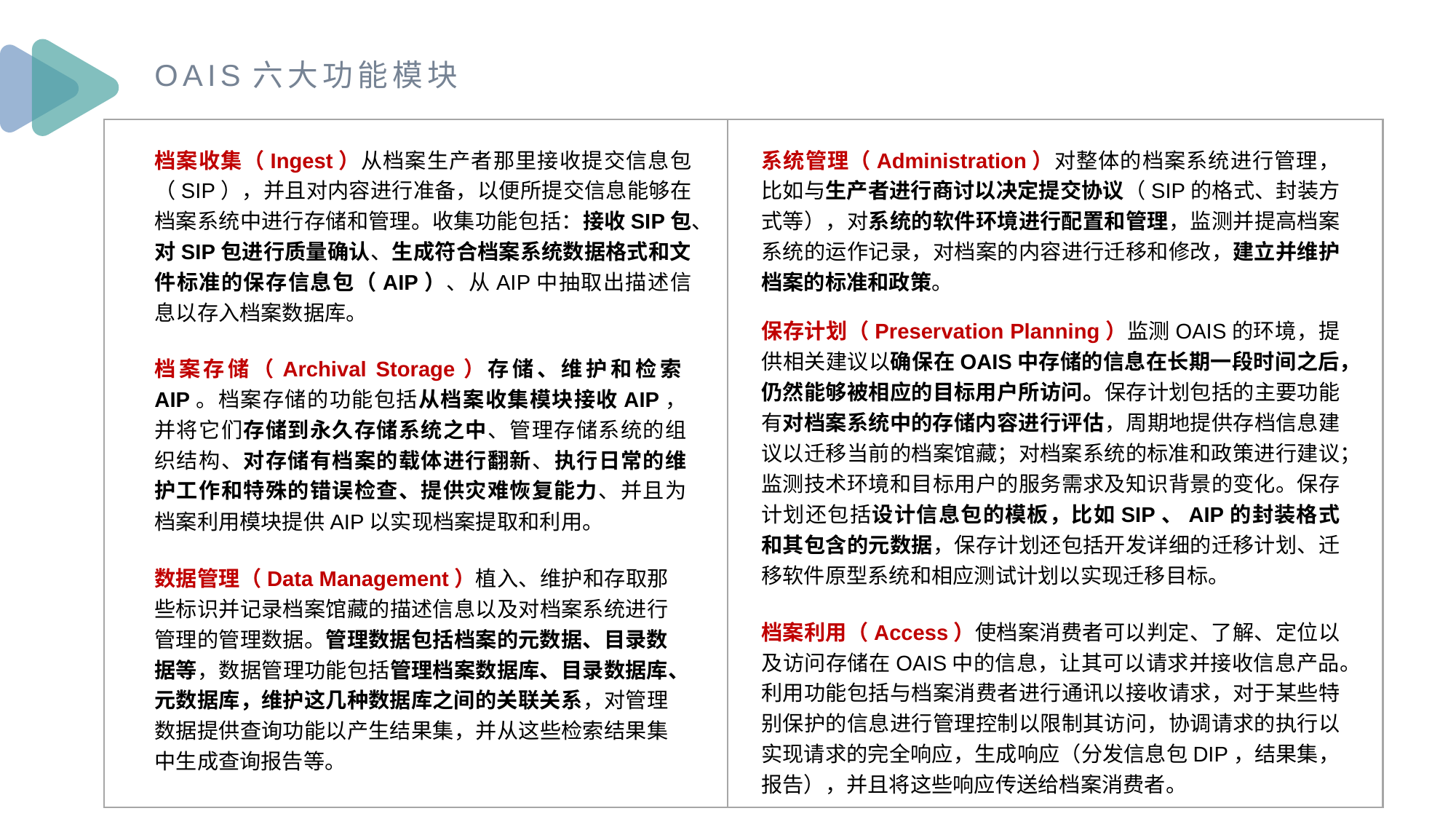

OAIS六大功能模块

档案收集（Ingest）从档案生产者那里接收提交信息包（SIP），并且对内容进行准备，以便所提交信息能够在档案系统中进行存储和管理。收集功能包括：接收SIP包、对SIP包进行质量确认、生成符合档案系统数据格式和文件标准的保存信息包（AIP）、从AIP中抽取出描述信息以存入档案数据库。
系统管理（Administration）对整体的档案系统进行管理，比如与生产者进行商讨以决定提交协议（SIP的格式、封装方式等），对系统的软件环境进行配置和管理，监测并提高档案系统的运作记录，对档案的内容进行迁移和修改，建立并维护档案的标准和政策。
保存计划（Preservation Planning）监测OAIS的环境，提供相关建议以确保在OAIS中存储的信息在长期一段时间之后，仍然能够被相应的目标用户所访问。保存计划包括的主要功能有对档案系统中的存储内容进行评估，周期地提供存档信息建议以迁移当前的档案馆藏；对档案系统的标准和政策进行建议；监测技术环境和目标用户的服务需求及知识背景的变化。保存计划还包括设计信息包的模板，比如SIP、AIP的封装格式和其包含的元数据，保存计划还包括开发详细的迁移计划、迁移软件原型系统和相应测试计划以实现迁移目标。
档案存储（Archival Storage）存储、维护和检索AIP。档案存储的功能包括从档案收集模块接收AIP，并将它们存储到永久存储系统之中、管理存储系统的组织结构、对存储有档案的载体进行翻新、执行日常的维护工作和特殊的错误检查、提供灾难恢复能力、并且为档案利用模块提供AIP以实现档案提取和利用。
数据管理（Data Management）植入、维护和存取那些标识并记录档案馆藏的描述信息以及对档案系统进行管理的管理数据。管理数据包括档案的元数据、目录数据等，数据管理功能包括管理档案数据库、目录数据库、元数据库，维护这几种数据库之间的关联关系，对管理数据提供查询功能以产生结果集，并从这些检索结果集中生成查询报告等。
档案利用（Access）使档案消费者可以判定、了解、定位以及访问存储在OAIS中的信息，让其可以请求并接收信息产品。利用功能包括与档案消费者进行通讯以接收请求，对于某些特别保护的信息进行管理控制以限制其访问，协调请求的执行以实现请求的完全响应，生成响应（分发信息包DIP，结果集，报告），并且将这些响应传送给档案消费者。